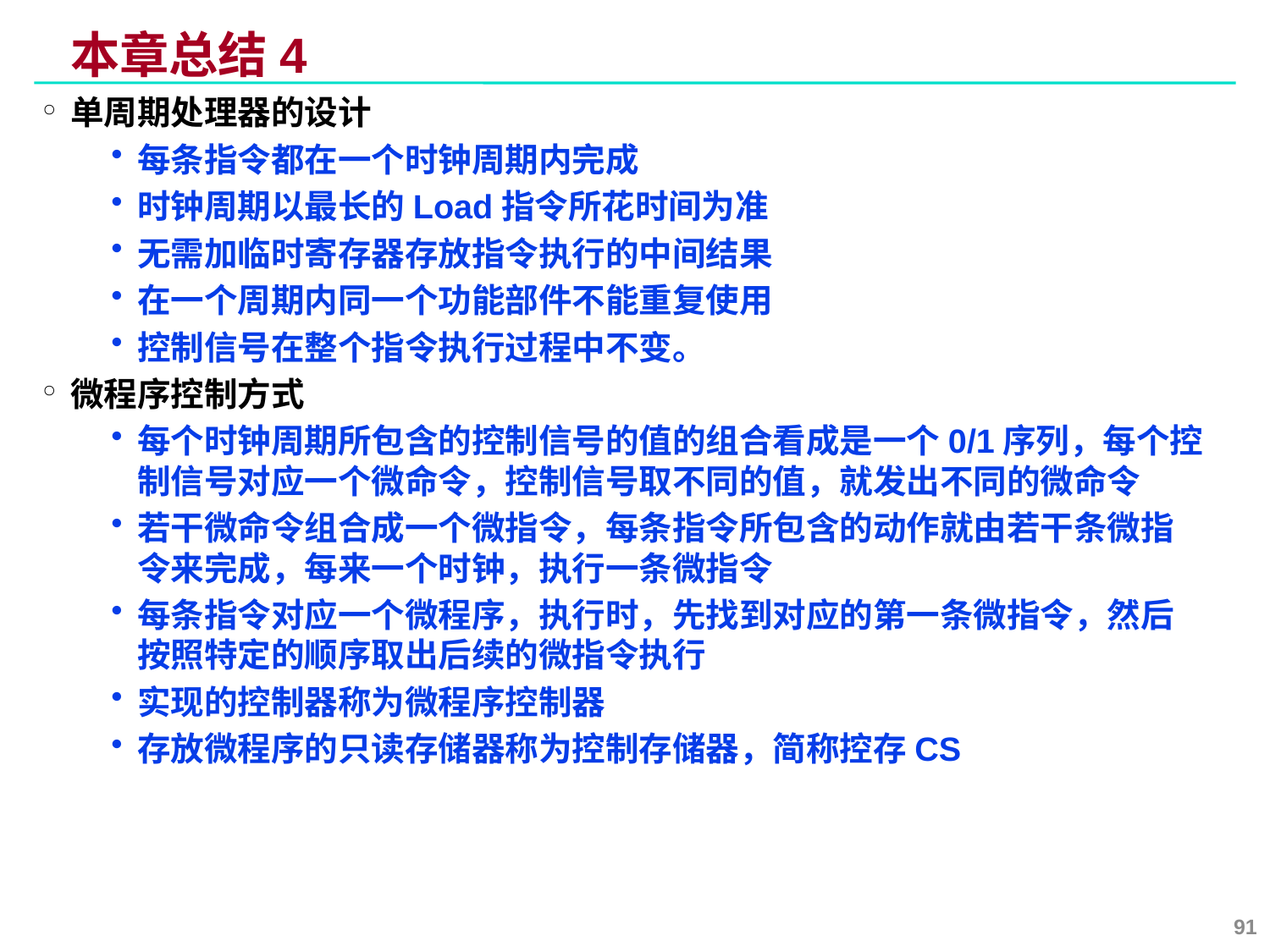

# 本章总结4
单周期处理器的设计
每条指令都在一个时钟周期内完成
时钟周期以最长的Load指令所花时间为准
无需加临时寄存器存放指令执行的中间结果
在一个周期内同一个功能部件不能重复使用
控制信号在整个指令执行过程中不变。
微程序控制方式
每个时钟周期所包含的控制信号的值的组合看成是一个0/1序列，每个控制信号对应一个微命令，控制信号取不同的值，就发出不同的微命令
若干微命令组合成一个微指令，每条指令所包含的动作就由若干条微指令来完成，每来一个时钟，执行一条微指令
每条指令对应一个微程序，执行时，先找到对应的第一条微指令，然后按照特定的顺序取出后续的微指令执行
实现的控制器称为微程序控制器
存放微程序的只读存储器称为控制存储器，简称控存CS

91